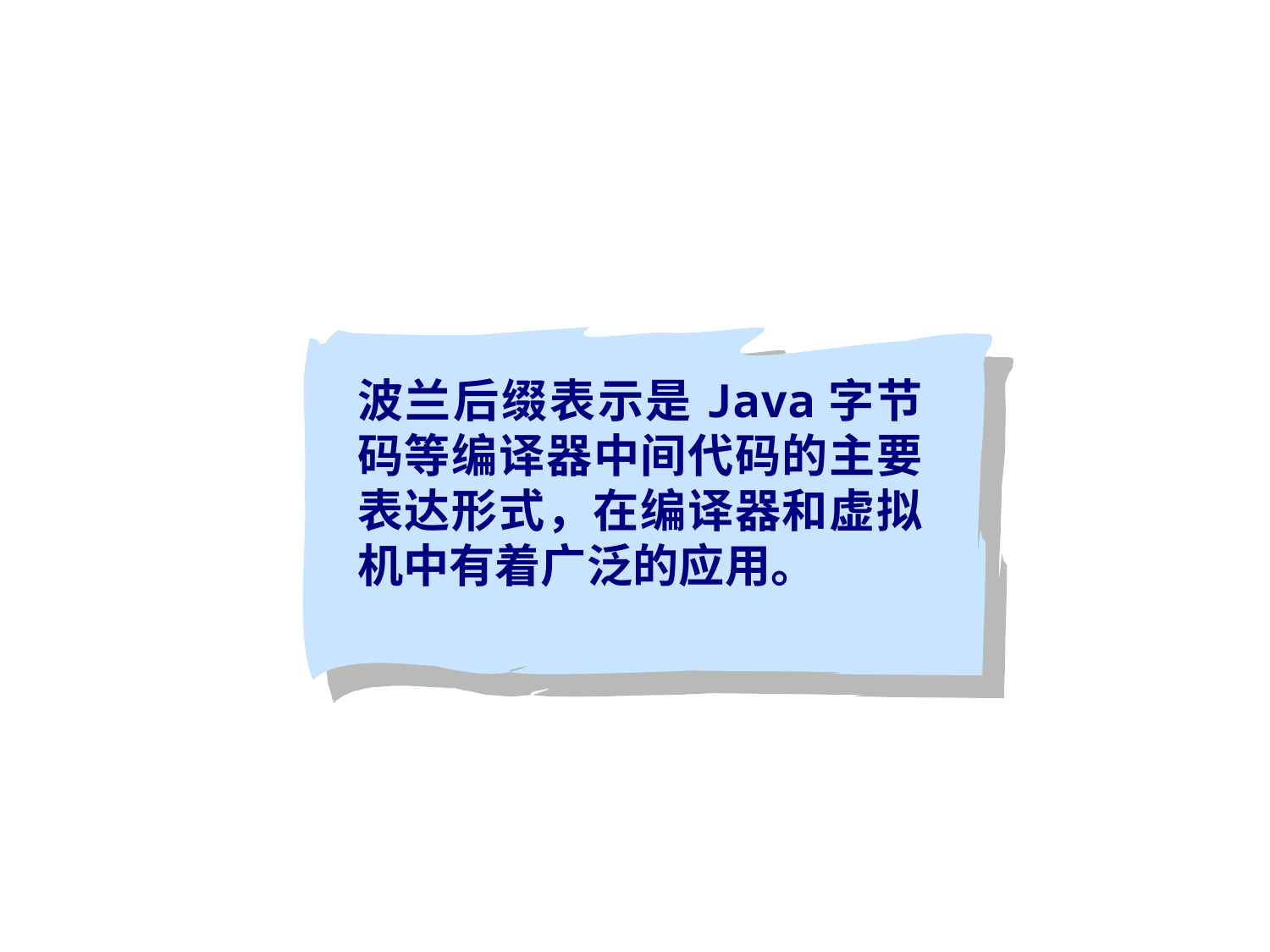

波兰后缀表示是Java字节码等编译器中间代码的主要表达形式，在编译器和虚拟机中有着广泛的应用。
35